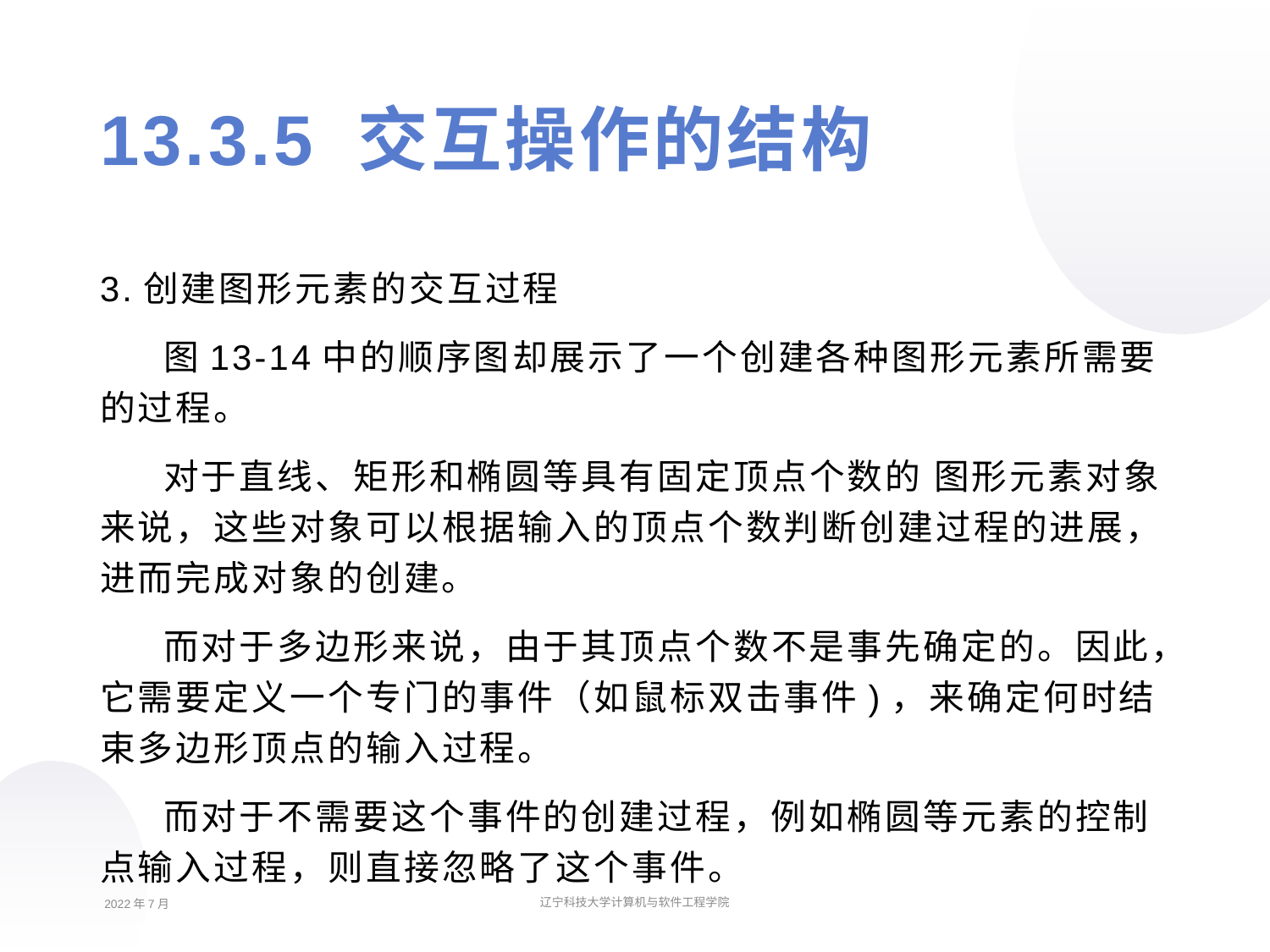

13.3.5 交互操作的结构
3.创建图形元素的交互过程
图13-14中的顺序图却展示了一个创建各种图形元素所需要的过程。
对于直线、矩形和椭圆等具有固定顶点个数的 图形元素对象来说，这些对象可以根据输入的顶点个数判断创建过程的进展，进而完成对象的创建。
而对于多边形来说，由于其顶点个数不是事先确定的。因此，它需要定义一个专门的事件（如鼠标双击事件)，来确定何时结束多边形顶点的输入过程。
而对于不需要这个事件的创建过程，例如椭圆等元素的控制点输入过程，则直接忽略了这个事件。

2022年7月
辽宁科技大学计算机与软件工程学院
78